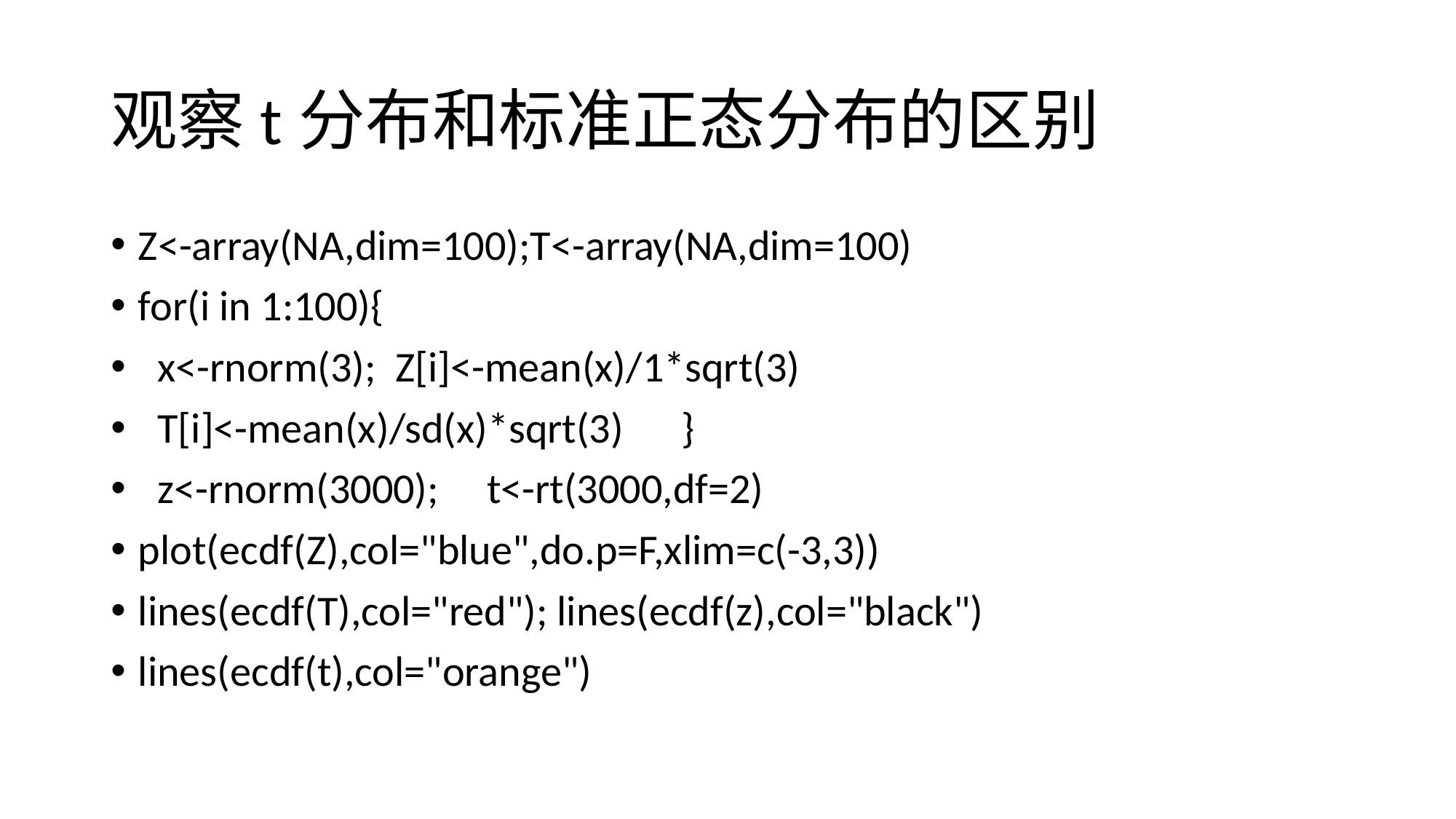

# 观察t分布和标准正态分布的区别
Z<-array(NA,dim=100);T<-array(NA,dim=100)
for(i in 1:100){
  x<-rnorm(3);  Z[i]<-mean(x)/1*sqrt(3)
  T[i]<-mean(x)/sd(x)*sqrt(3)      }
  z<-rnorm(3000);     t<-rt(3000,df=2)
plot(ecdf(Z),col="blue",do.p=F,xlim=c(-3,3))
lines(ecdf(T),col="red"); lines(ecdf(z),col="black")
lines(ecdf(t),col="orange")